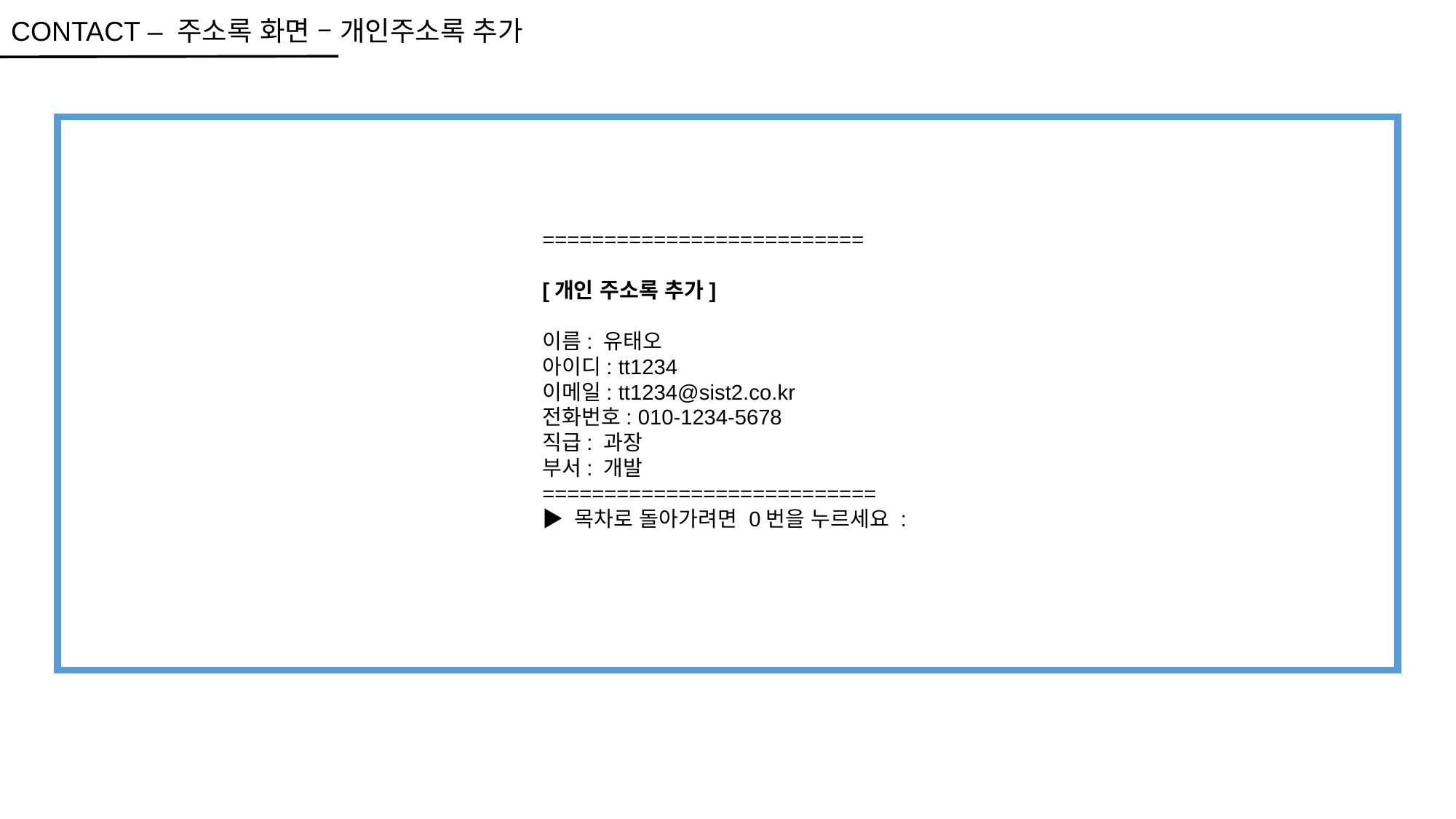

CONTACT – 주소록 화면 – 개인주소록 추가

==========================

[개인 주소록 추가]

이름: 유태오
아이디: tt1234
이메일: tt1234@sist2.co.kr
전화번호: 010-1234-5678
직급: 과장
부서: 개발
===========================
▶ 목차로 돌아가려면 0번을 누르세요 :